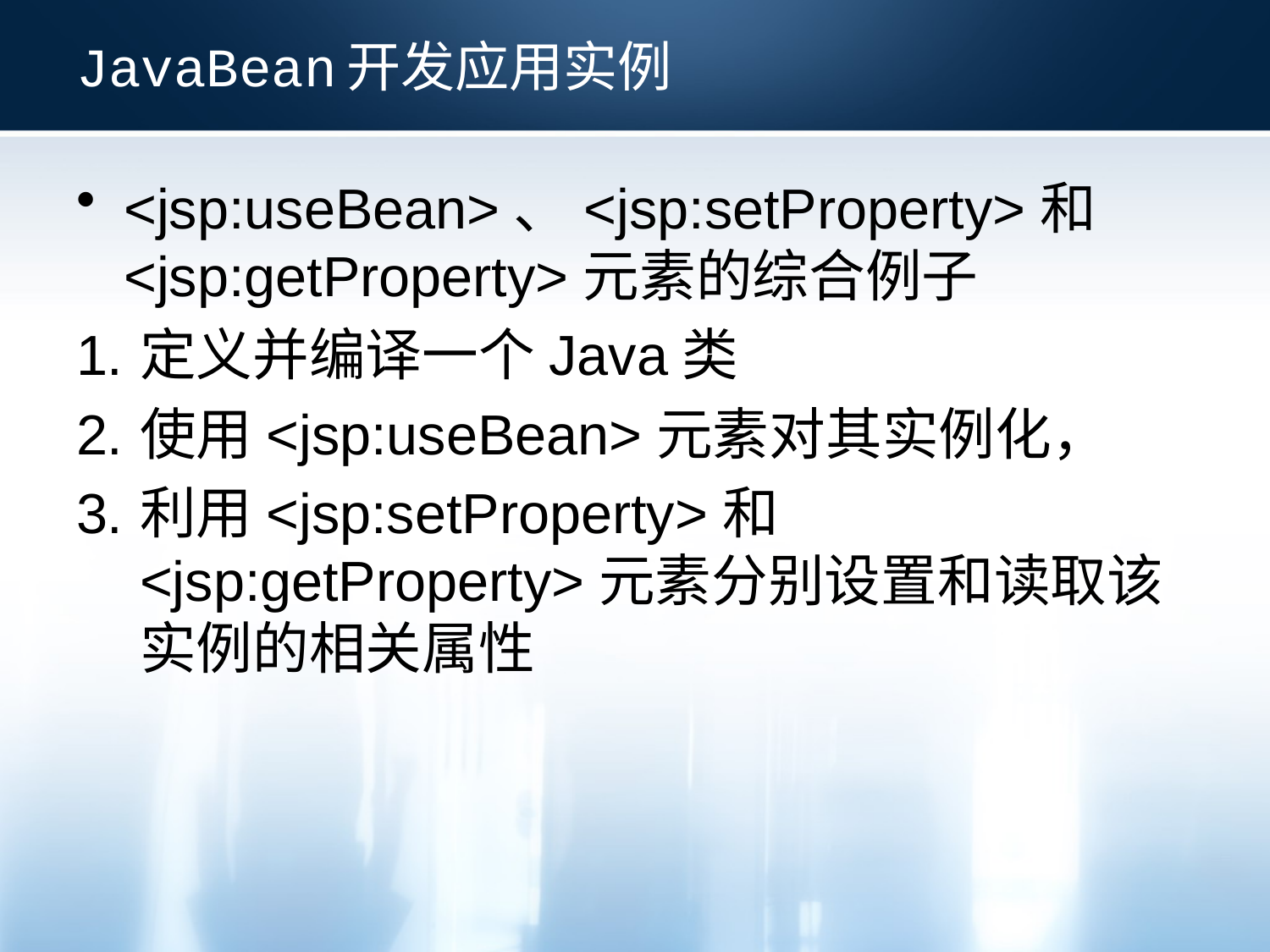

# JavaBean开发应用实例
<jsp:useBean>、<jsp:setProperty>和<jsp:getProperty>元素的综合例子
定义并编译一个Java类
使用<jsp:useBean>元素对其实例化，
利用<jsp:setProperty>和<jsp:getProperty>元素分别设置和读取该实例的相关属性